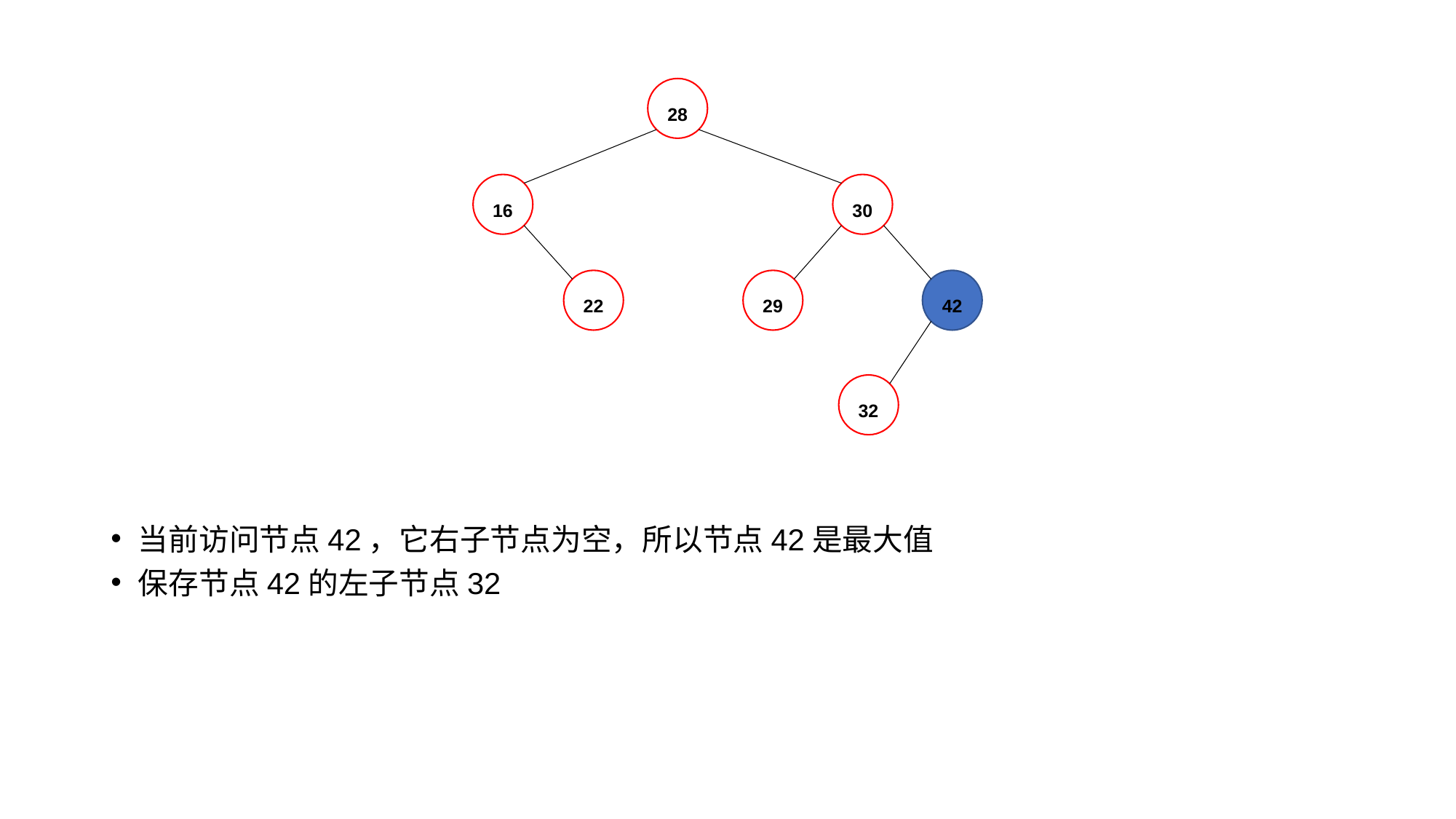

28
16
30
22
29
42
32

当前访问节点42，它右子节点为空，所以节点42是最大值
保存节点42的左子节点32